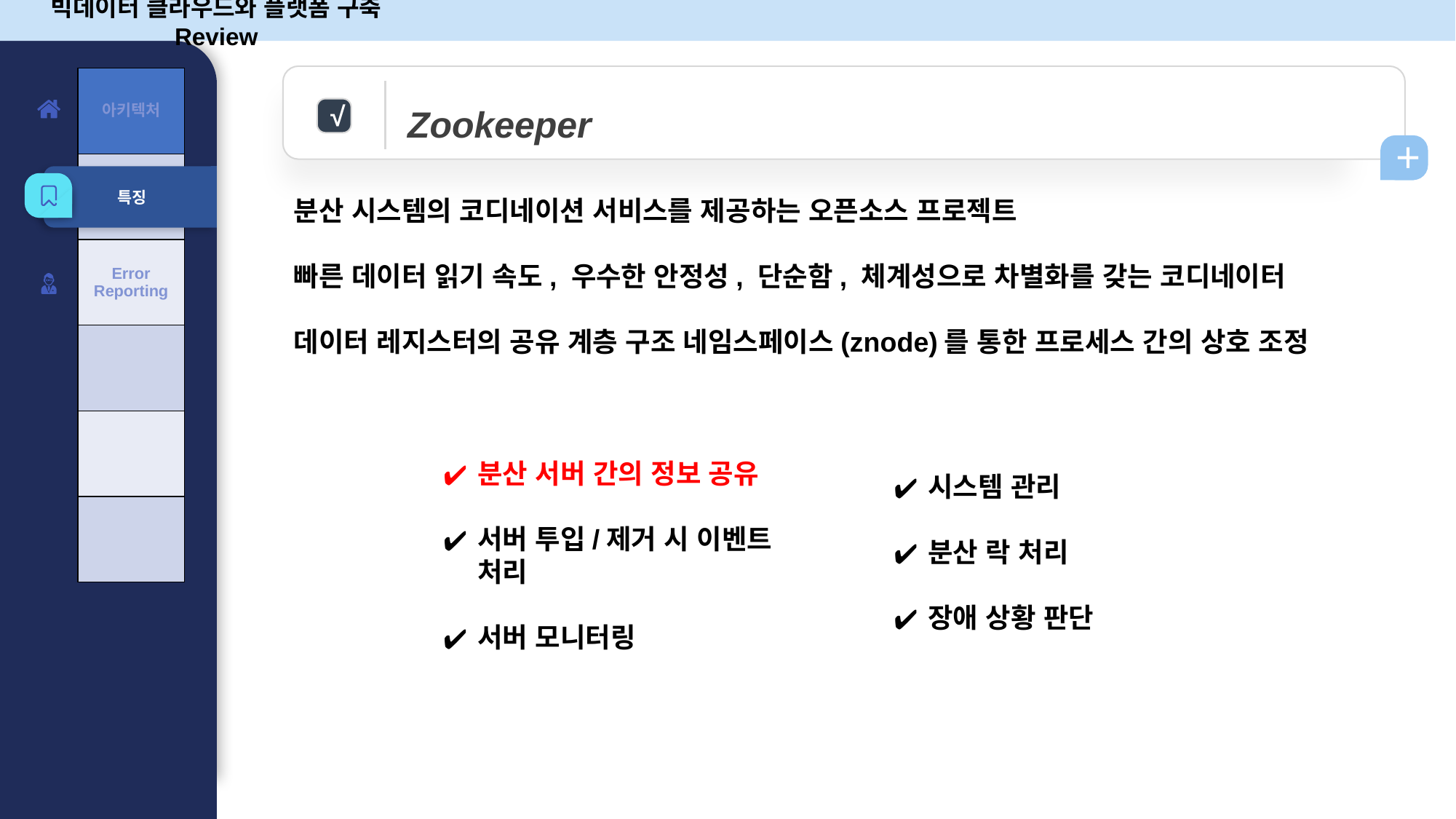

빅데이터 클라우드와 플랫폼 구축 Review

Zookeeper
| 아키텍처 |
| --- |
| 특징 |
| Error Reporting |
|  |
|  |
|  |
√

+

특징

분산 시스템의 코디네이션 서비스를 제공하는 오픈소스 프로젝트

빠른 데이터 읽기 속도, 우수한 안정성, 단순함, 체계성으로 차별화를 갖는 코디네이터

데이터 레지스터의 공유 계층 구조 네임스페이스(znode)를 통한 프로세스 간의 상호 조정
분산 서버 간의 정보 공유

서버 투입/제거 시 이벤트 처리

서버 모니터링
시스템 관리

분산 락 처리

장애 상황 판단